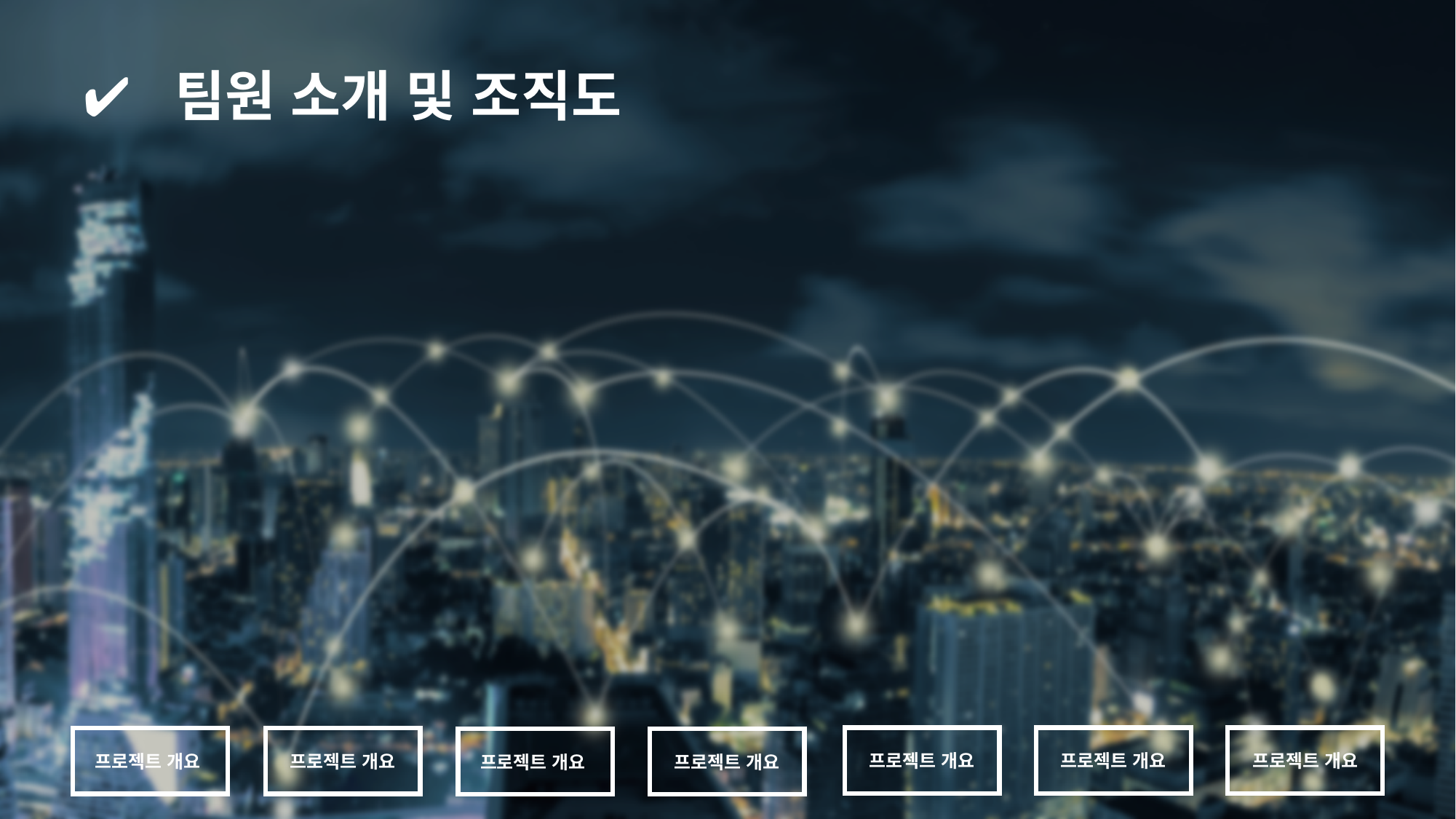

✔  팀원 소개 및 조직도
프로젝트 개요
프로젝트 개요
프로젝트 개요
프로젝트 개요
프로젝트 개요
프로젝트 개요
프로젝트 개요